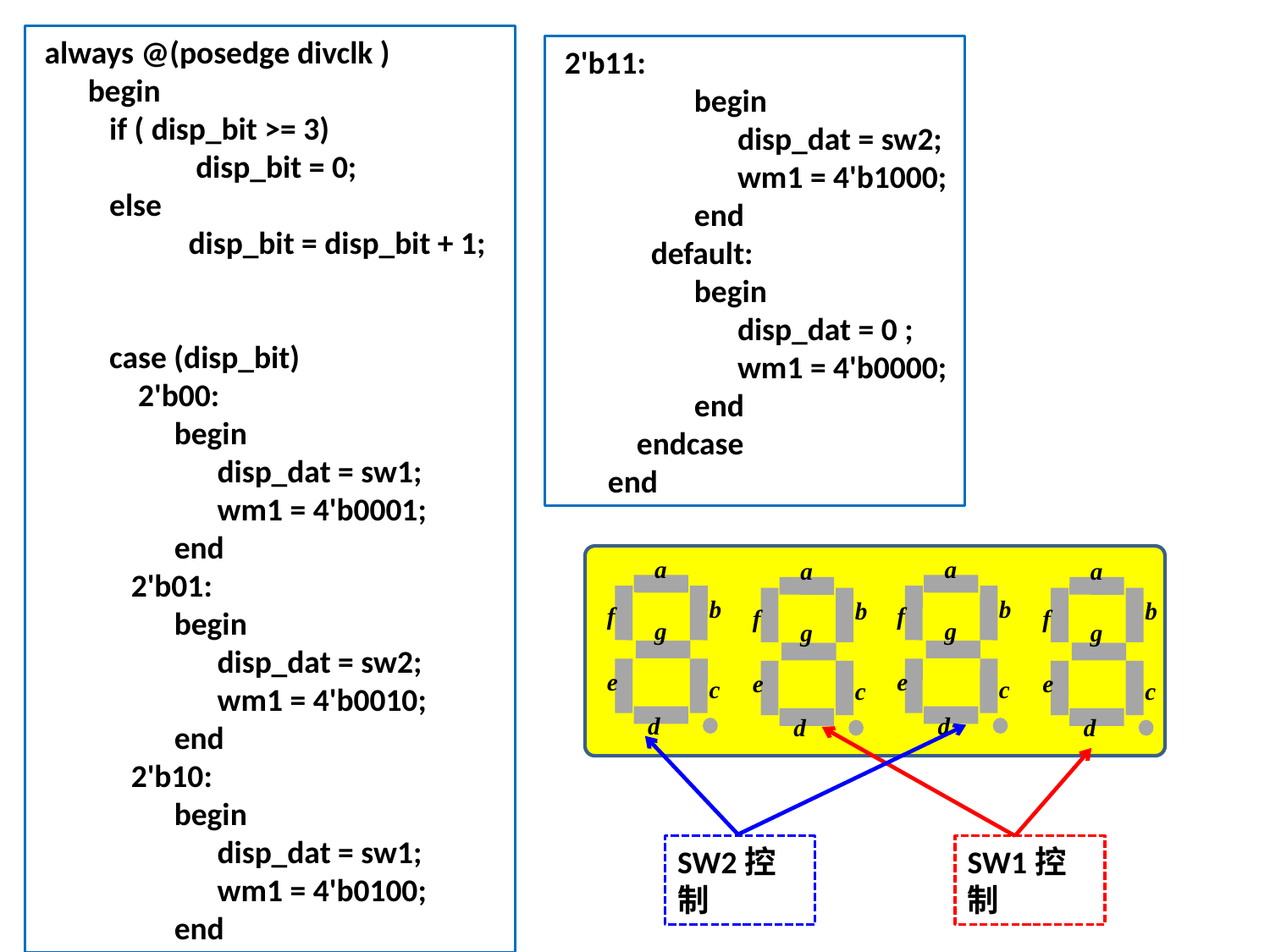

always @(posedge divclk )
       begin
          if ( disp_bit >= 3)
                      disp_bit = 0;
          else
                     disp_bit = disp_bit + 1;

          case (disp_bit)
              2'b00:
                   begin
                         disp_dat = sw1;
                         wm1 = 4'b0001;
                   end
             2'b01:
                   begin
                         disp_dat = sw2;
                         wm1 = 4'b0010;
                   end
             2'b10:
                   begin
                         disp_dat = sw1;
                         wm1 = 4'b0100;
                   end
 2'b11:
                   begin
                         disp_dat = sw2;
                         wm1 = 4'b1000;
                   end
             default:
                   begin
                         disp_dat = 0 ;
                         wm1 = 4'b0000;
                   end
           endcase
       end

a

b
f
g

e
c

d

a

b
f
g

e
c

d

a

b
f
g

e
c

d

a

b
f
g

e
c

d

SW2控制
SW1控制